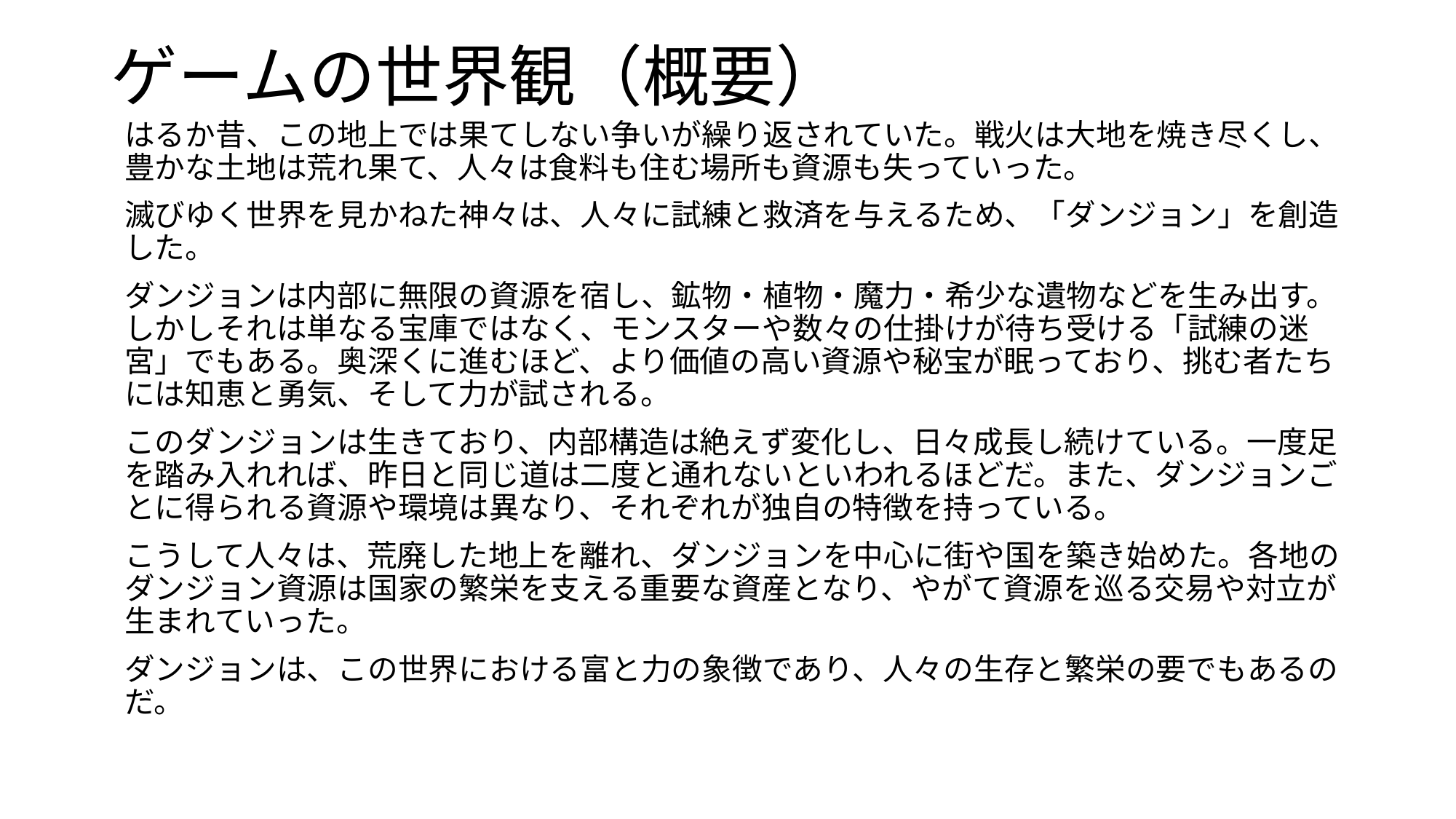

# ゲームの世界観（概要）
はるか昔、この地上では果てしない争いが繰り返されていた。戦火は大地を焼き尽くし、豊かな土地は荒れ果て、人々は食料も住む場所も資源も失っていった。
滅びゆく世界を見かねた神々は、人々に試練と救済を与えるため、「ダンジョン」を創造した。
ダンジョンは内部に無限の資源を宿し、鉱物・植物・魔力・希少な遺物などを生み出す。しかしそれは単なる宝庫ではなく、モンスターや数々の仕掛けが待ち受ける「試練の迷宮」でもある。奥深くに進むほど、より価値の高い資源や秘宝が眠っており、挑む者たちには知恵と勇気、そして力が試される。
このダンジョンは生きており、内部構造は絶えず変化し、日々成長し続けている。一度足を踏み入れれば、昨日と同じ道は二度と通れないといわれるほどだ。また、ダンジョンごとに得られる資源や環境は異なり、それぞれが独自の特徴を持っている。
こうして人々は、荒廃した地上を離れ、ダンジョンを中心に街や国を築き始めた。各地のダンジョン資源は国家の繁栄を支える重要な資産となり、やがて資源を巡る交易や対立が生まれていった。
ダンジョンは、この世界における富と力の象徴であり、人々の生存と繁栄の要でもあるのだ。